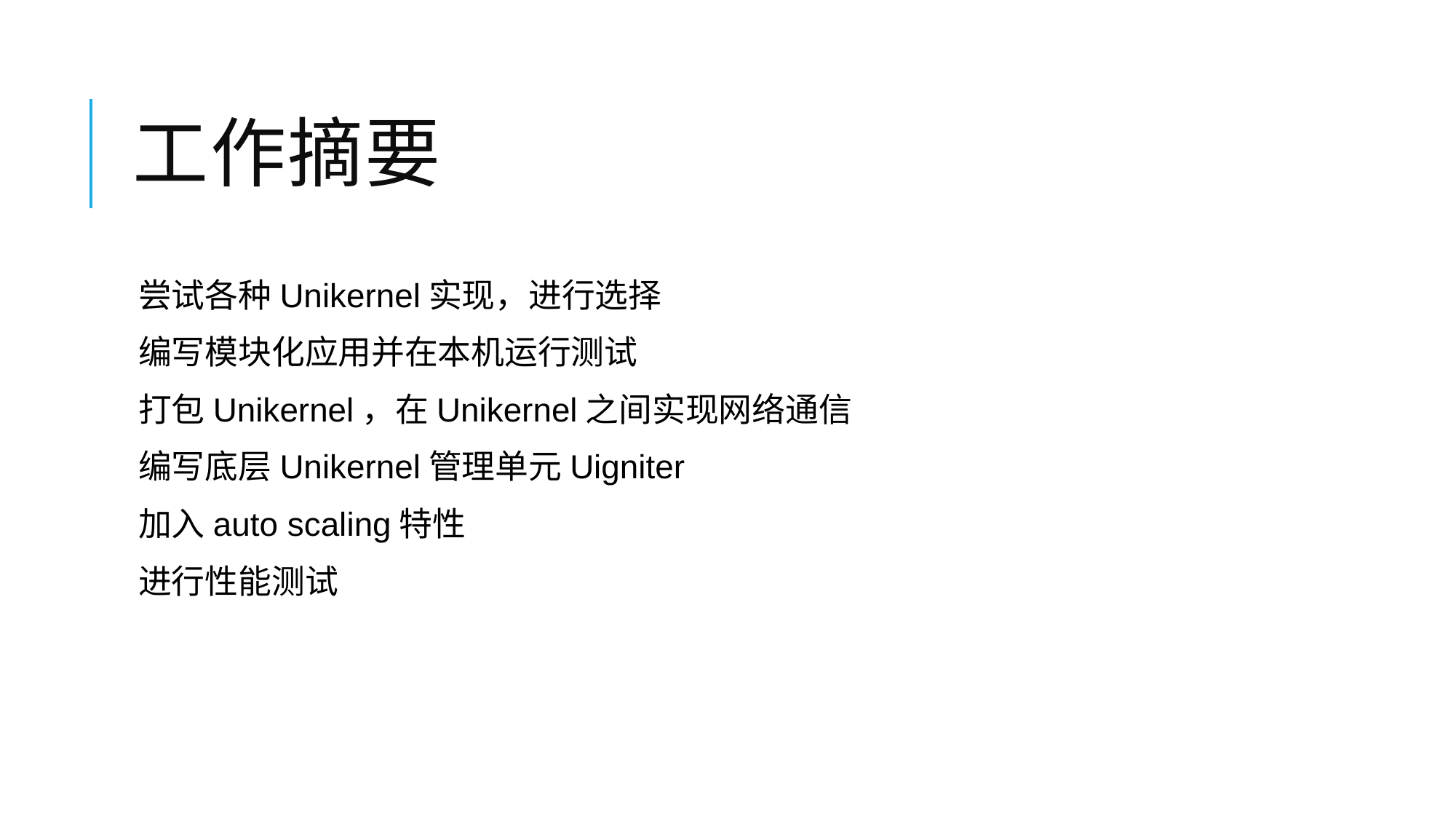

# 工作摘要
尝试各种Unikernel实现，进行选择
编写模块化应用并在本机运行测试
打包Unikernel，在Unikernel之间实现网络通信
编写底层Unikernel管理单元Uigniter
加入auto scaling特性
进行性能测试